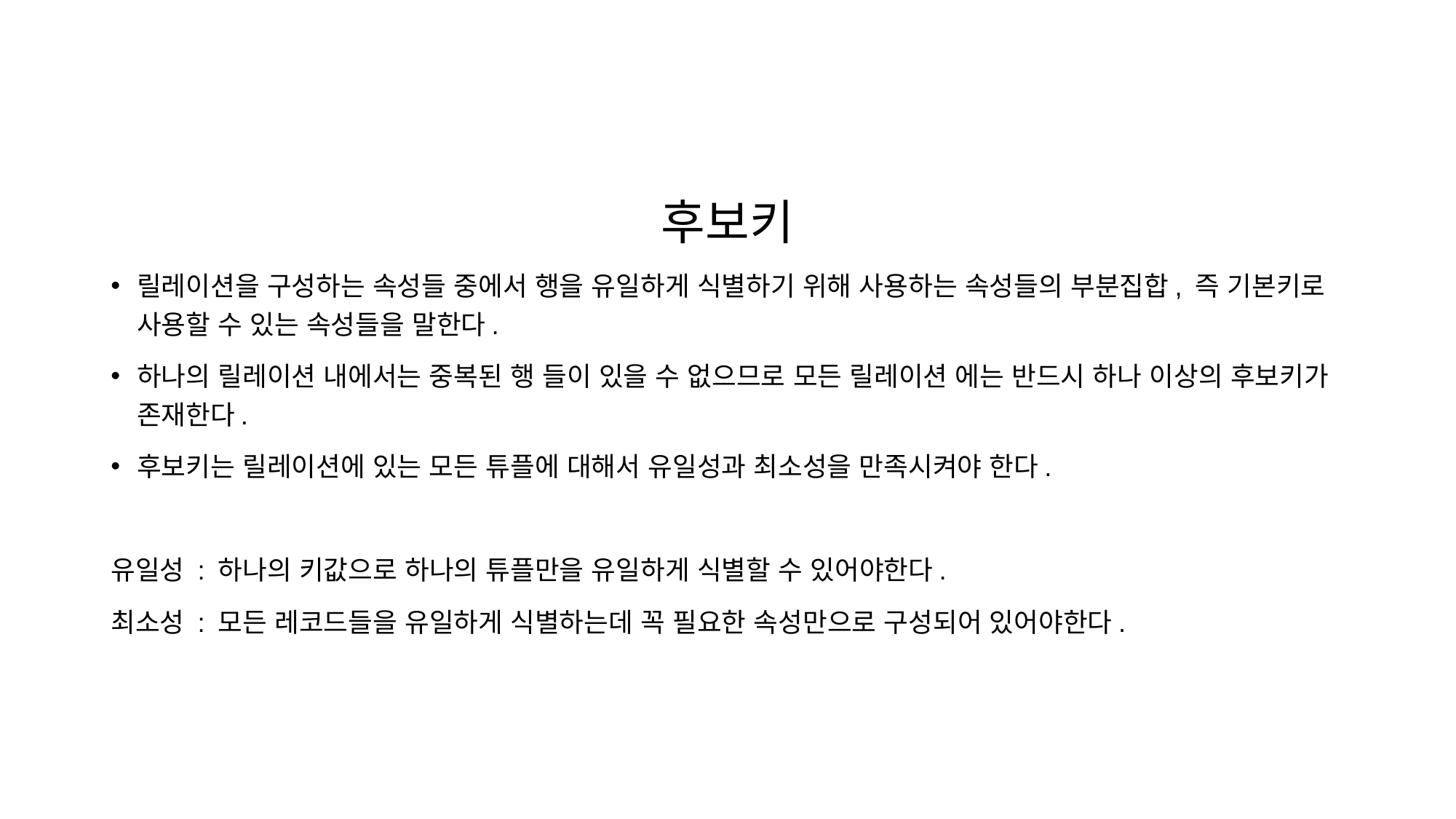

후보키
릴레이션을 구성하는 속성들 중에서 행을 유일하게 식별하기 위해 사용하는 속성들의 부분집합, 즉 기본키로 사용할 수 있는 속성들을 말한다.
하나의 릴레이션 내에서는 중복된 행 들이 있을 수 없으므로 모든 릴레이션 에는 반드시 하나 이상의 후보키가 존재한다.
후보키는 릴레이션에 있는 모든 튜플에 대해서 유일성과 최소성을 만족시켜야 한다.

유일성 : 하나의 키값으로 하나의 튜플만을 유일하게 식별할 수 있어야한다.
최소성 : 모든 레코드들을 유일하게 식별하는데 꼭 필요한 속성만으로 구성되어 있어야한다.